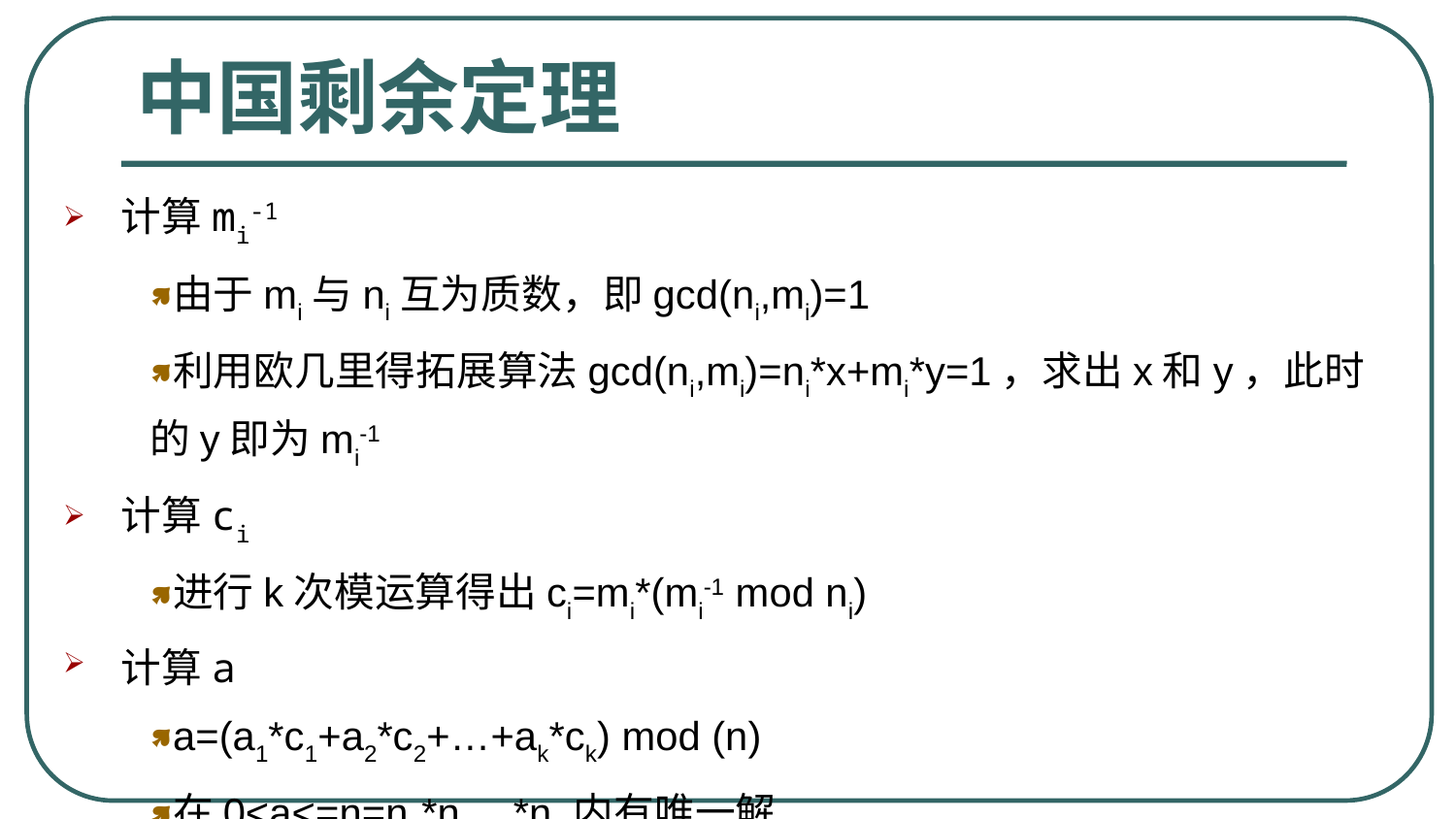

# 中国剩余定理
计算mi-1
由于mi与ni互为质数，即gcd(ni,mi)=1
利用欧几里得拓展算法gcd(ni,mi)=ni*x+mi*y=1，求出x和y，此时的y即为mi-1
计算ci
进行k次模运算得出ci=mi*(mi-1 mod ni)
计算a
a=(a1*c1+a2*c2+…+ak*ck) mod (n)
在0<a<=n=n1*n2…*nk内有唯一解